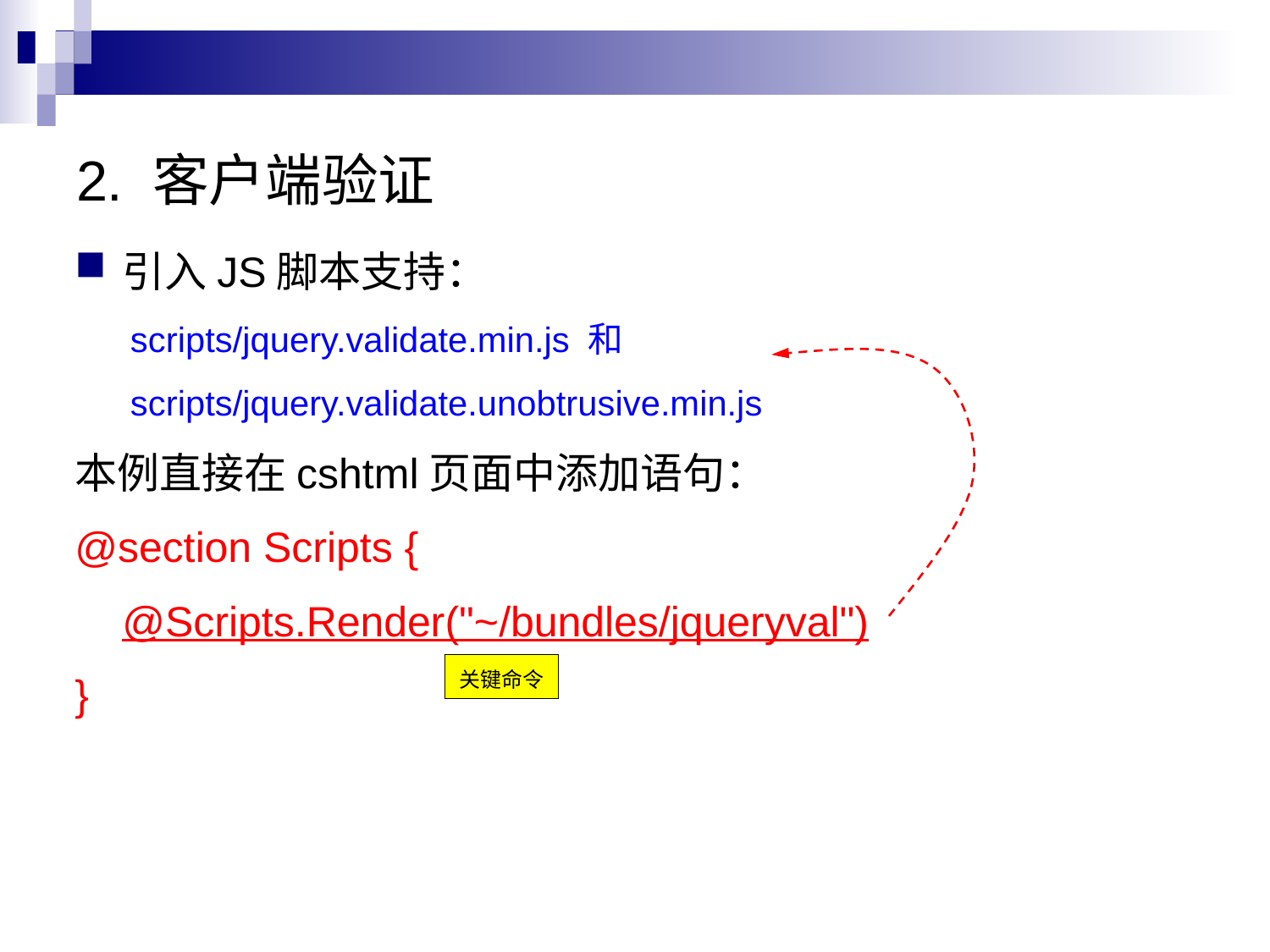

2. 客户端验证
引入JS脚本支持：
scripts/jquery.validate.min.js 和
scripts/jquery.validate.unobtrusive.min.js
本例直接在cshtml页面中添加语句：
@section Scripts {
    @Scripts.Render("~/bundles/jqueryval")
}

关键命令